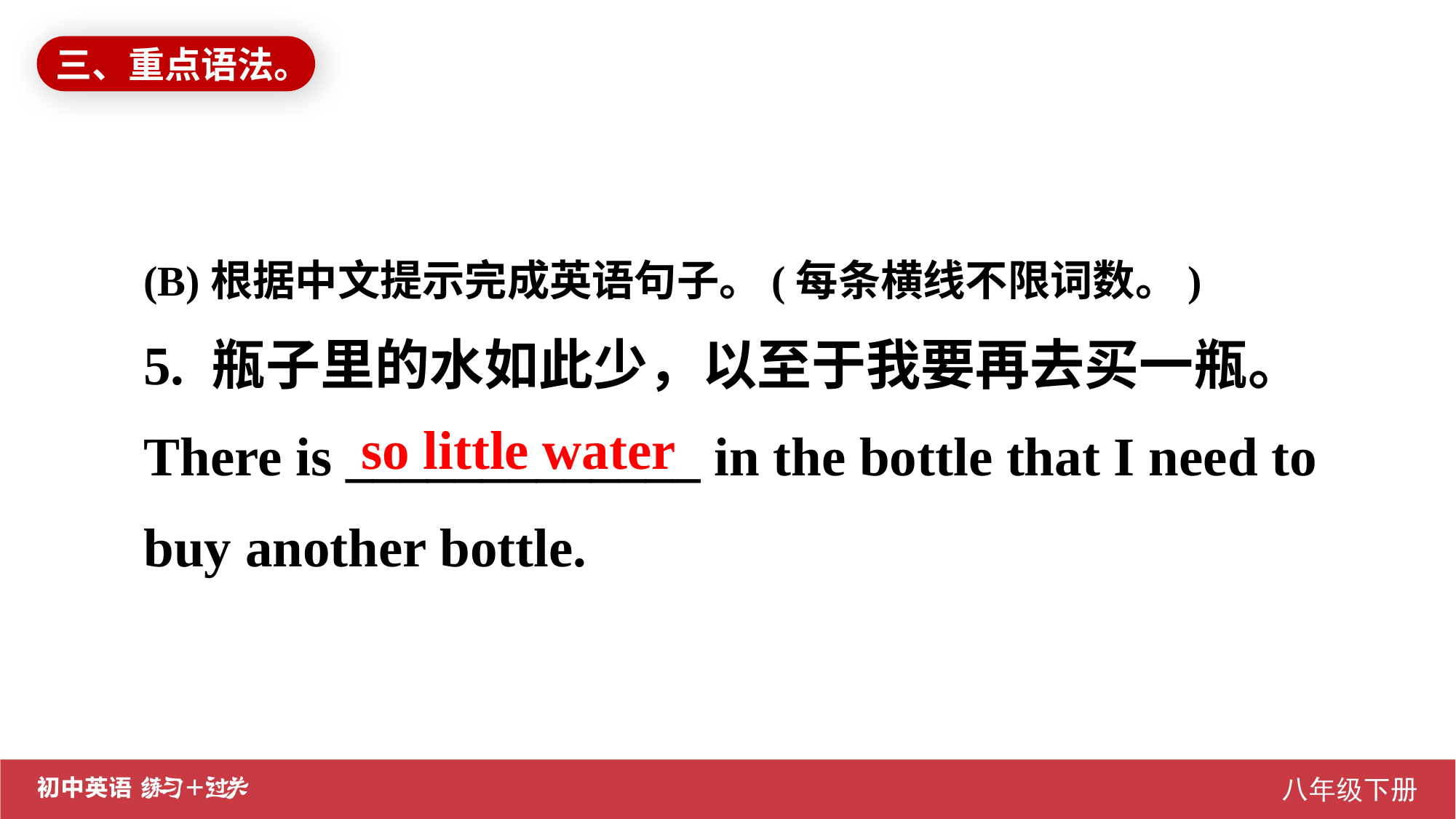

三、重点语法。
(B)根据中文提示完成英语句子。(每条横线不限词数。)
5. 瓶子里的水如此少，以至于我要再去买一瓶。
There is _____________ in the bottle that I need to buy another bottle.
so little water